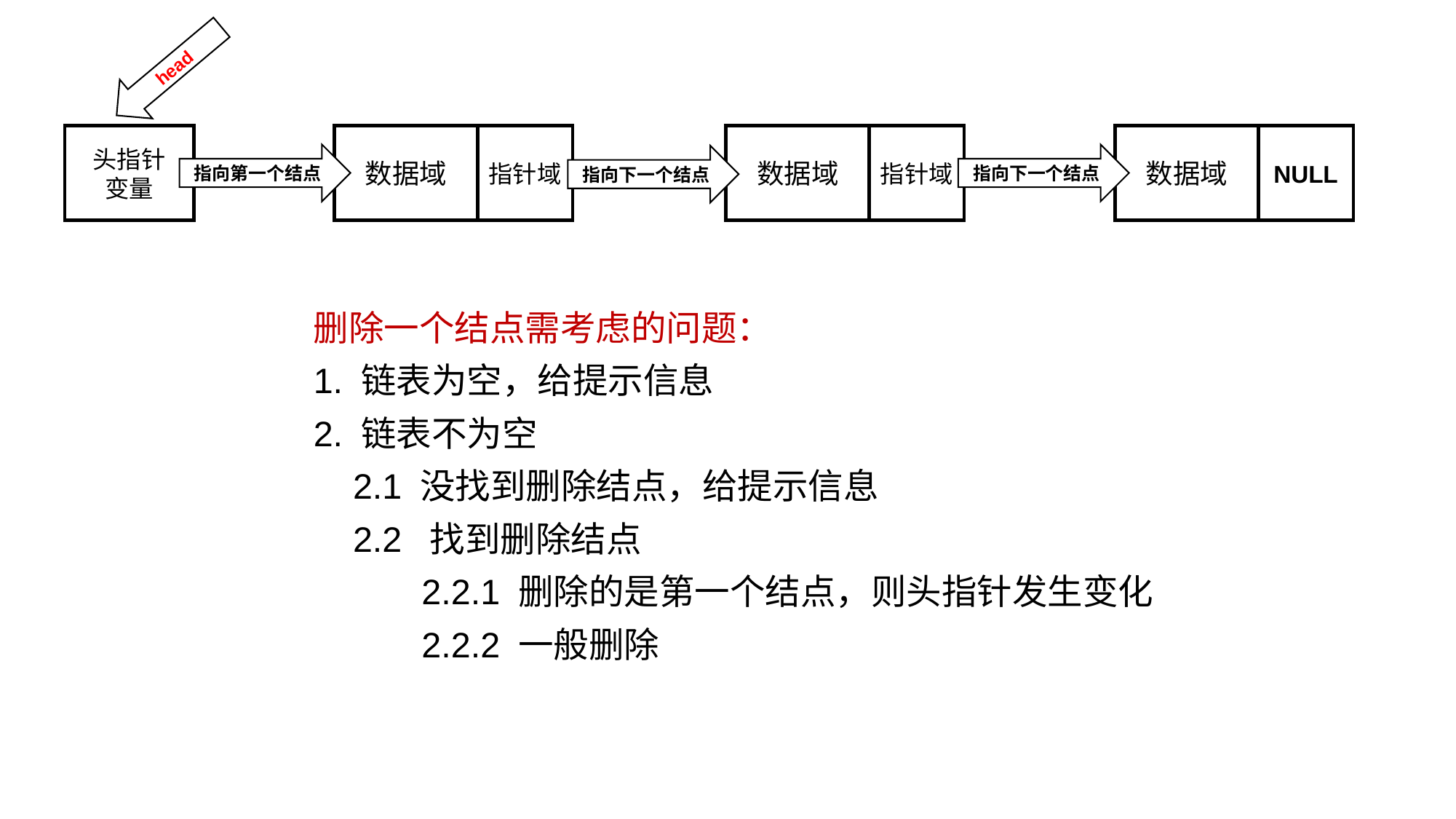

head
#
数据域
指针域
数据域
指针域
数据域
NULL
头指针
变量
指向下一个结点
指向第一个结点
指向下一个结点
删除一个结点需考虑的问题：
1. 链表为空，给提示信息
2. 链表不为空
    2.1 没找到删除结点，给提示信息
    2.2  找到删除结点
           2.2.1 删除的是第一个结点，则头指针发生变化
           2.2.2 一般删除